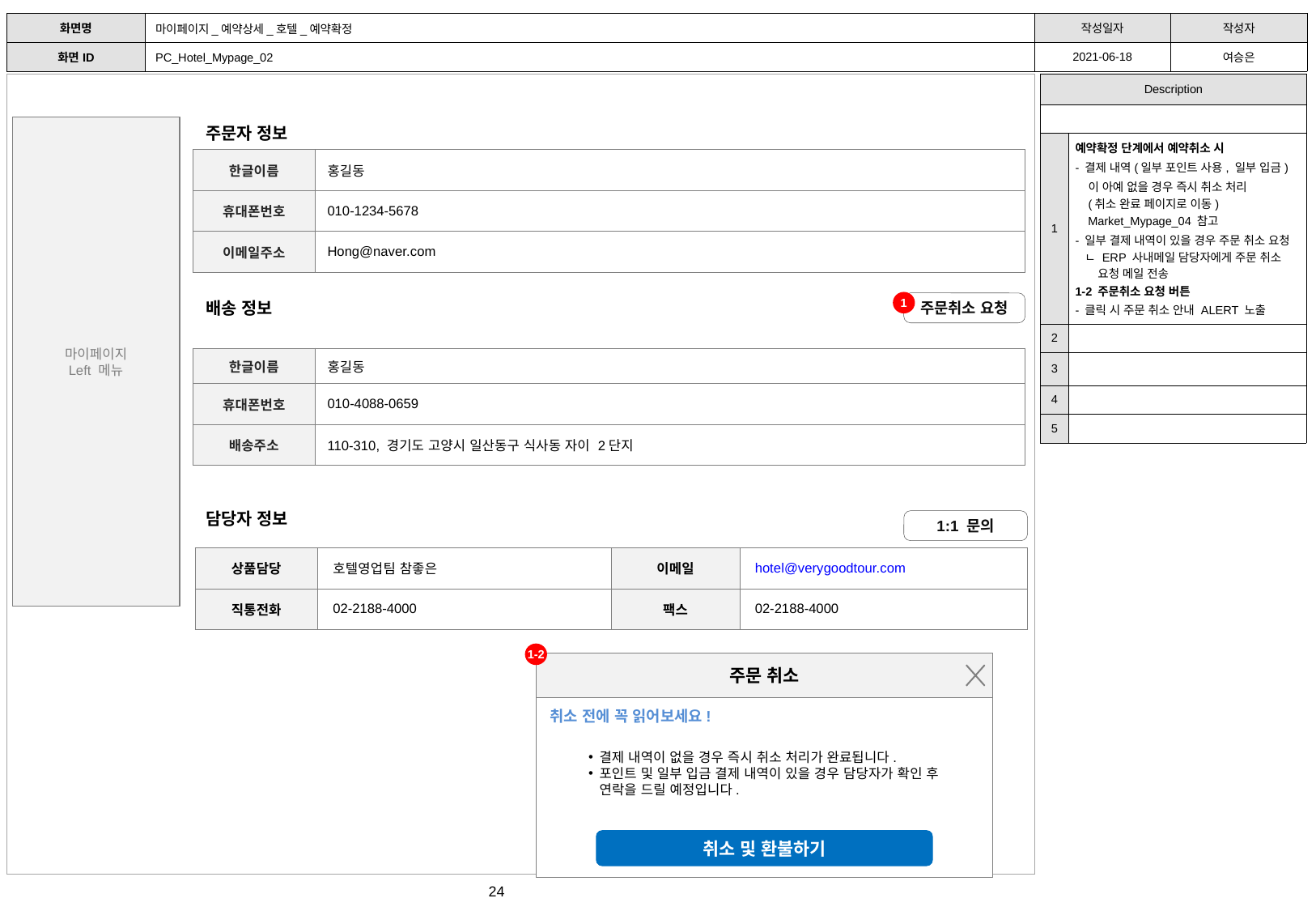

마이페이지_예약상세_호텔_예약확정
PC_Hotel_Mypage_02
| Description |  |
| --- | --- |
|  |  |
| 1 | 예약확정 단계에서 예약취소 시 - 결제 내역(일부 포인트 사용, 일부 입금) 이 아예 없을 경우 즉시 취소 처리 (취소 완료 페이지로 이동) Market\_Mypage\_04 참고 - 일부 결제 내역이 있을 경우 주문 취소 요청 ㄴ ERP 사내메일 담당자에게 주문 취소 요청 메일 전송 1-2 주문취소 요청 버튼 - 클릭 시 주문 취소 안내 ALERT 노출 |
| 2 |  |
| 3 |  |
| 4 |  |
| 5 |  |
마이페이지
Left 메뉴
주문자 정보
| 한글이름 | 홍길동 |
| --- | --- |
| 휴대폰번호 | 010-1234-5678 |
| 이메일주소 | Hong@naver.com |
배송 정보
1
주문취소 요청
| 한글이름 | 홍길동 |
| --- | --- |
| 휴대폰번호 | 010-4088-0659 |
| 배송주소 | 110-310, 경기도 고양시 일산동구 식사동 자이 2단지 |
담당자 정보
1:1 문의
| 상품담당 | 호텔영업팀 참좋은 | 이메일 | hotel@verygoodtour.com |
| --- | --- | --- | --- |
| 직통전화 | 02-2188-4000 | 팩스 | 02-2188-4000 |
1-2
주문 취소

취소 전에 꼭 읽어보세요!
결제 내역이 없을 경우 즉시 취소 처리가 완료됩니다.
포인트 및 일부 입금 결제 내역이 있을 경우 담당자가 확인 후
연락을 드릴 예정입니다.
취소 및 환불하기